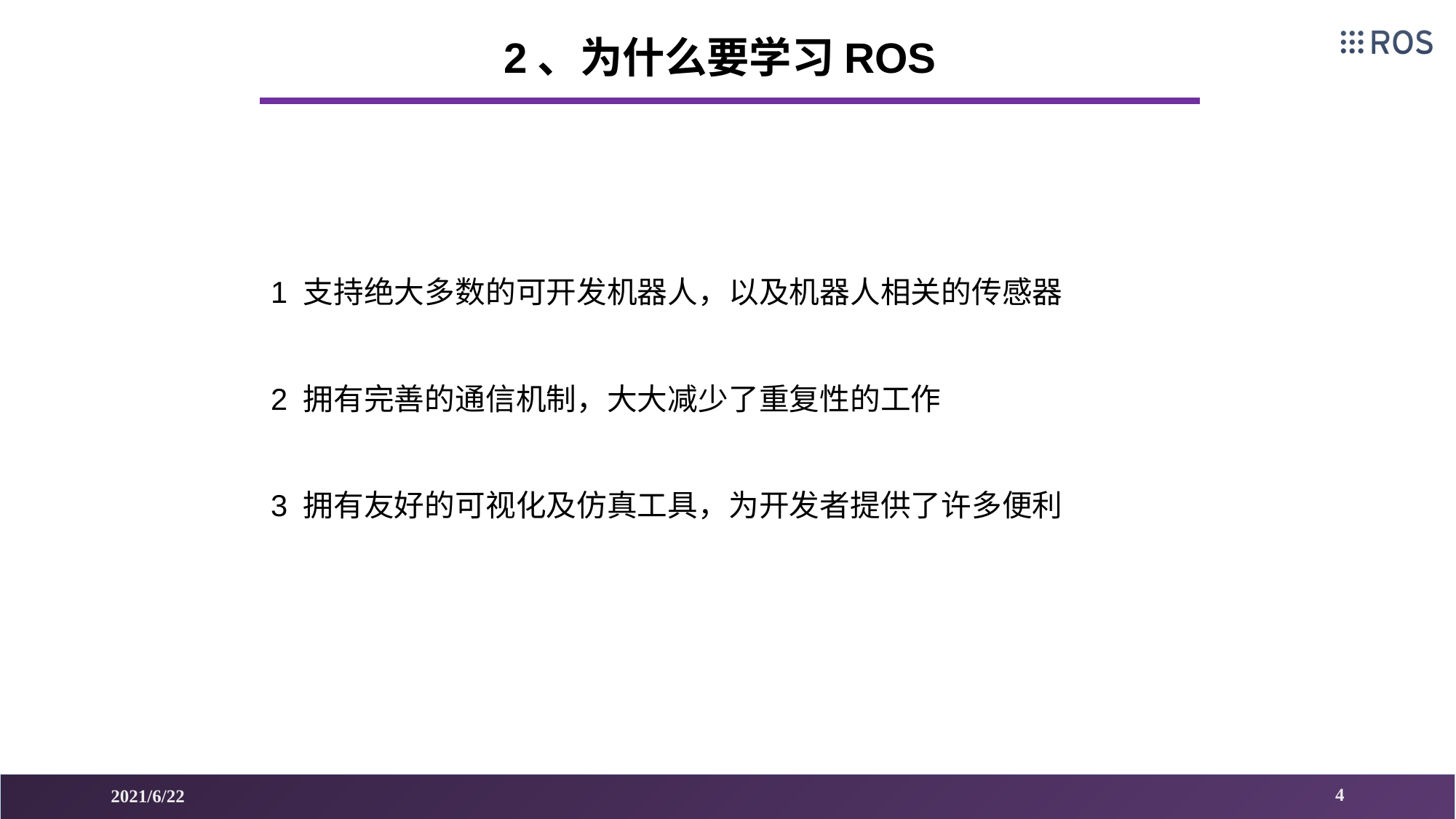

2、为什么要学习ROS
1 支持绝大多数的可开发机器人，以及机器人相关的传感器
2 拥有完善的通信机制，大大减少了重复性的工作
3 拥有友好的可视化及仿真工具，为开发者提供了许多便利
4
2021/6/22